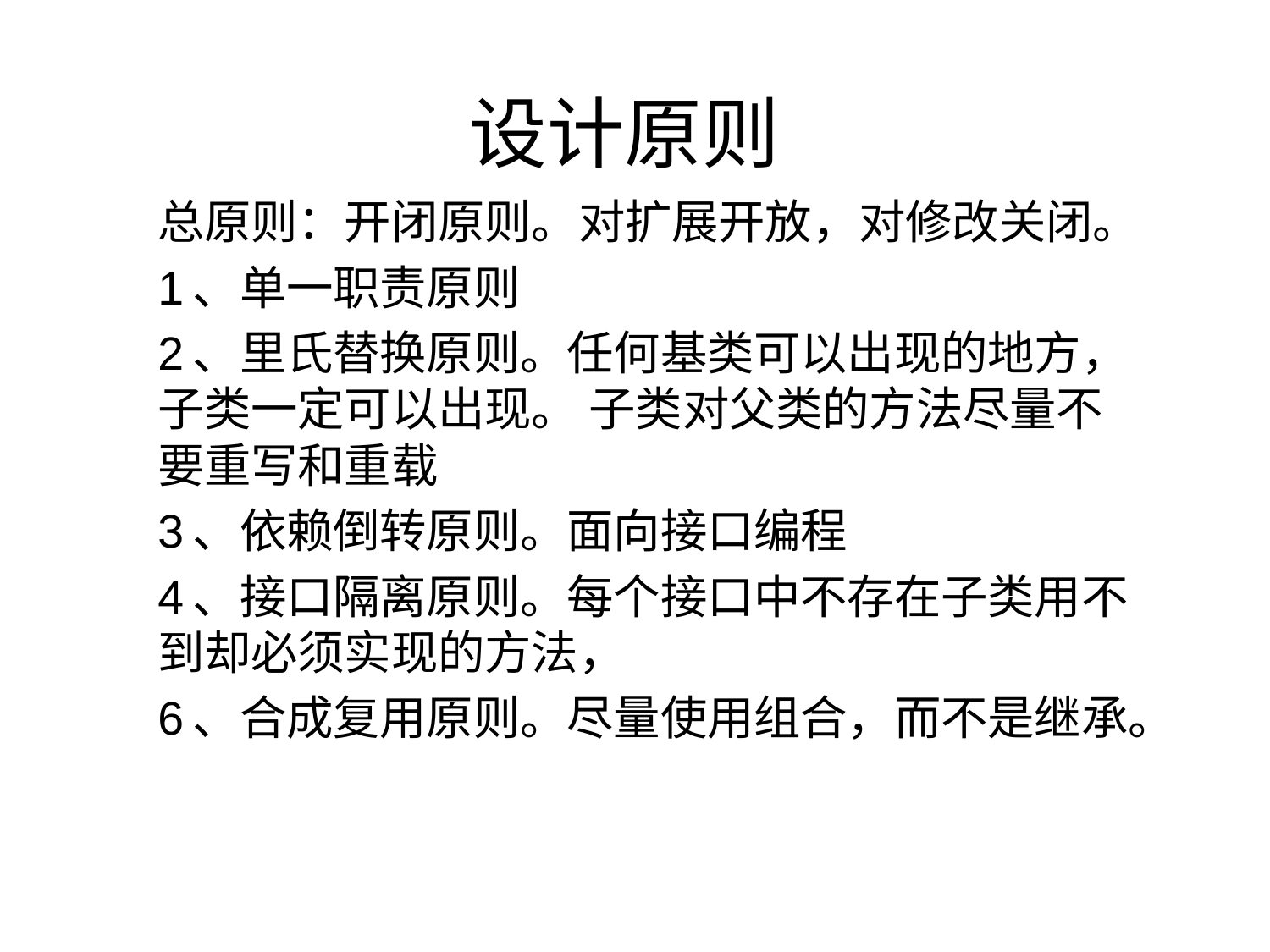

# 设计原则
总原则：开闭原则。对扩展开放，对修改关闭。
1、单一职责原则
2、里氏替换原则。任何基类可以出现的地方，子类一定可以出现。 子类对父类的方法尽量不要重写和重载
3、依赖倒转原则。面向接口编程
4、接口隔离原则。每个接口中不存在子类用不到却必须实现的方法，
6、合成复用原则。尽量使用组合，而不是继承。